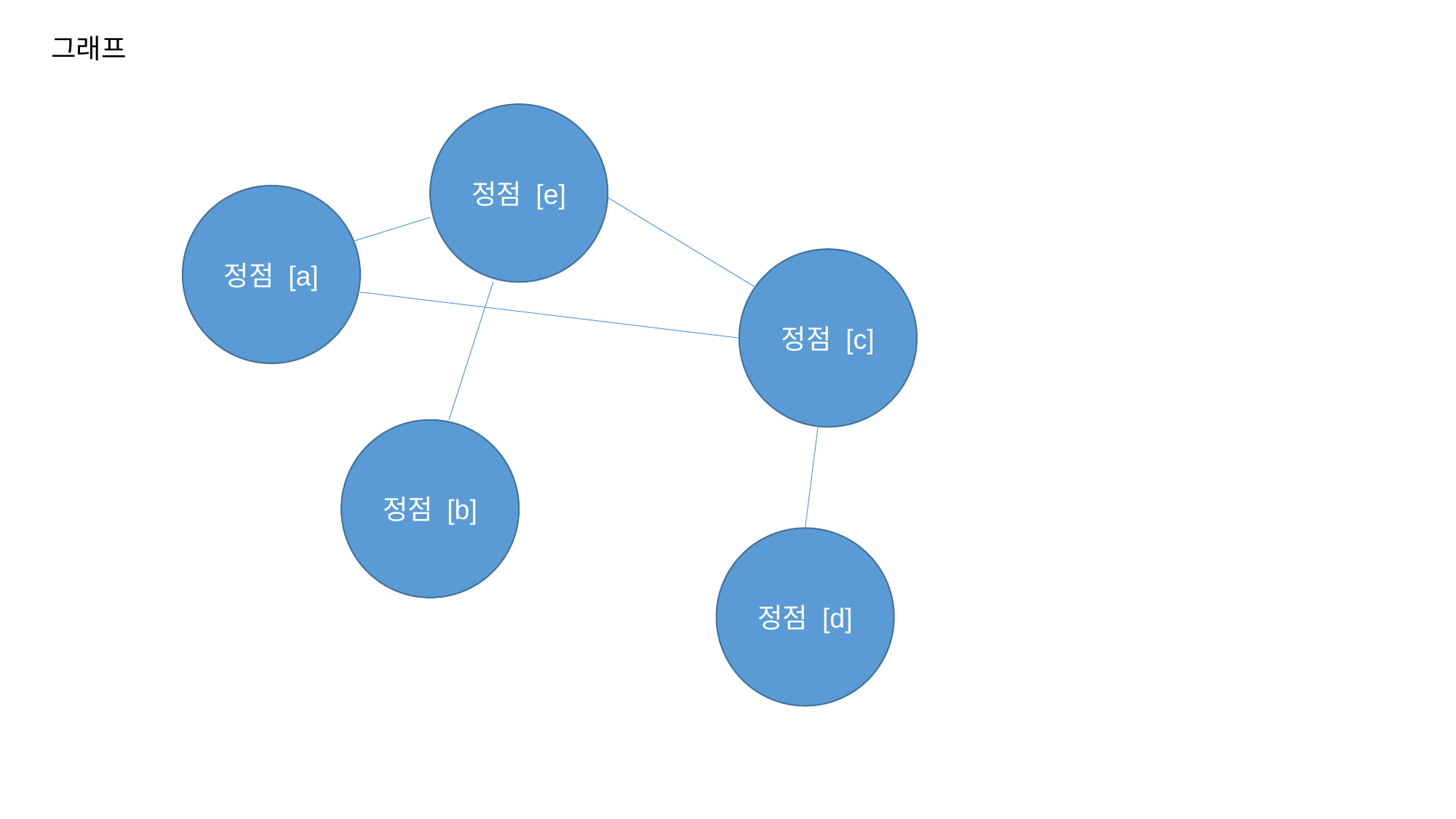

그래프
정점 [e]
정점 [a]
정점 [c]
정점 [b]
정점 [d]